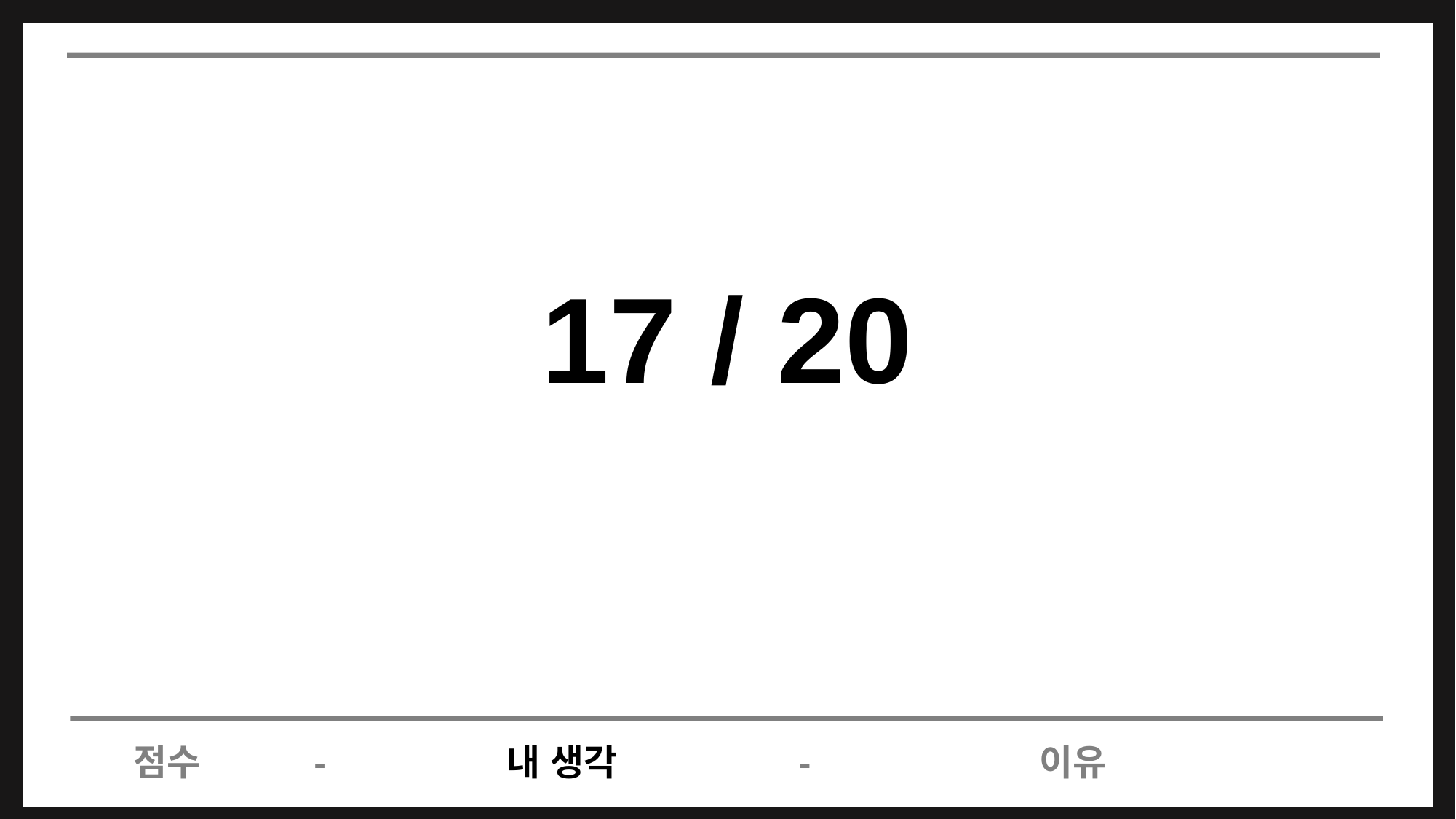

17 / 20
점수
-
내 생각
이유
-